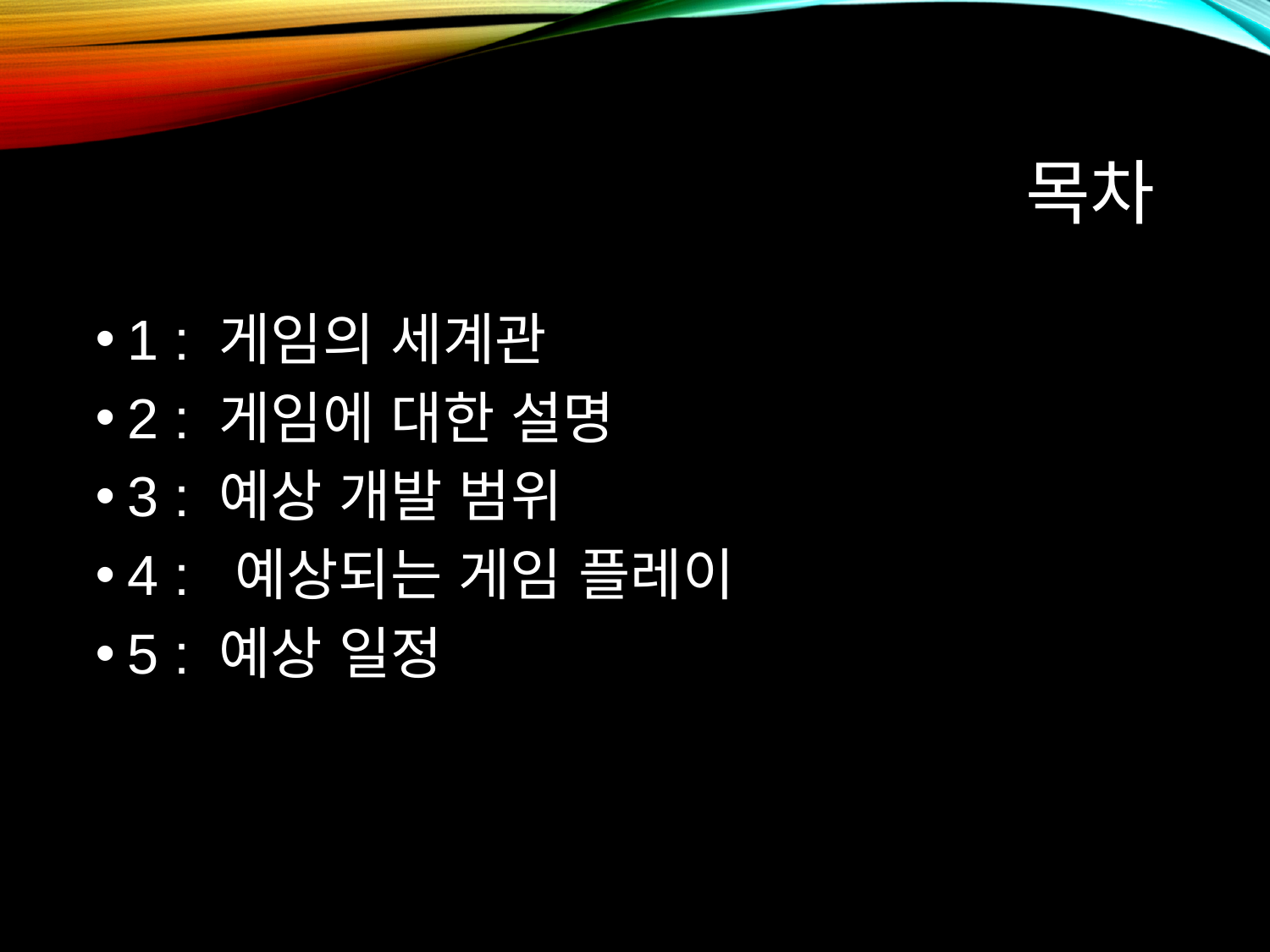

# 목차
1 : 게임의 세계관
2 : 게임에 대한 설명
3 : 예상 개발 범위
4 :  예상되는 게임 플레이
5 : 예상 일정